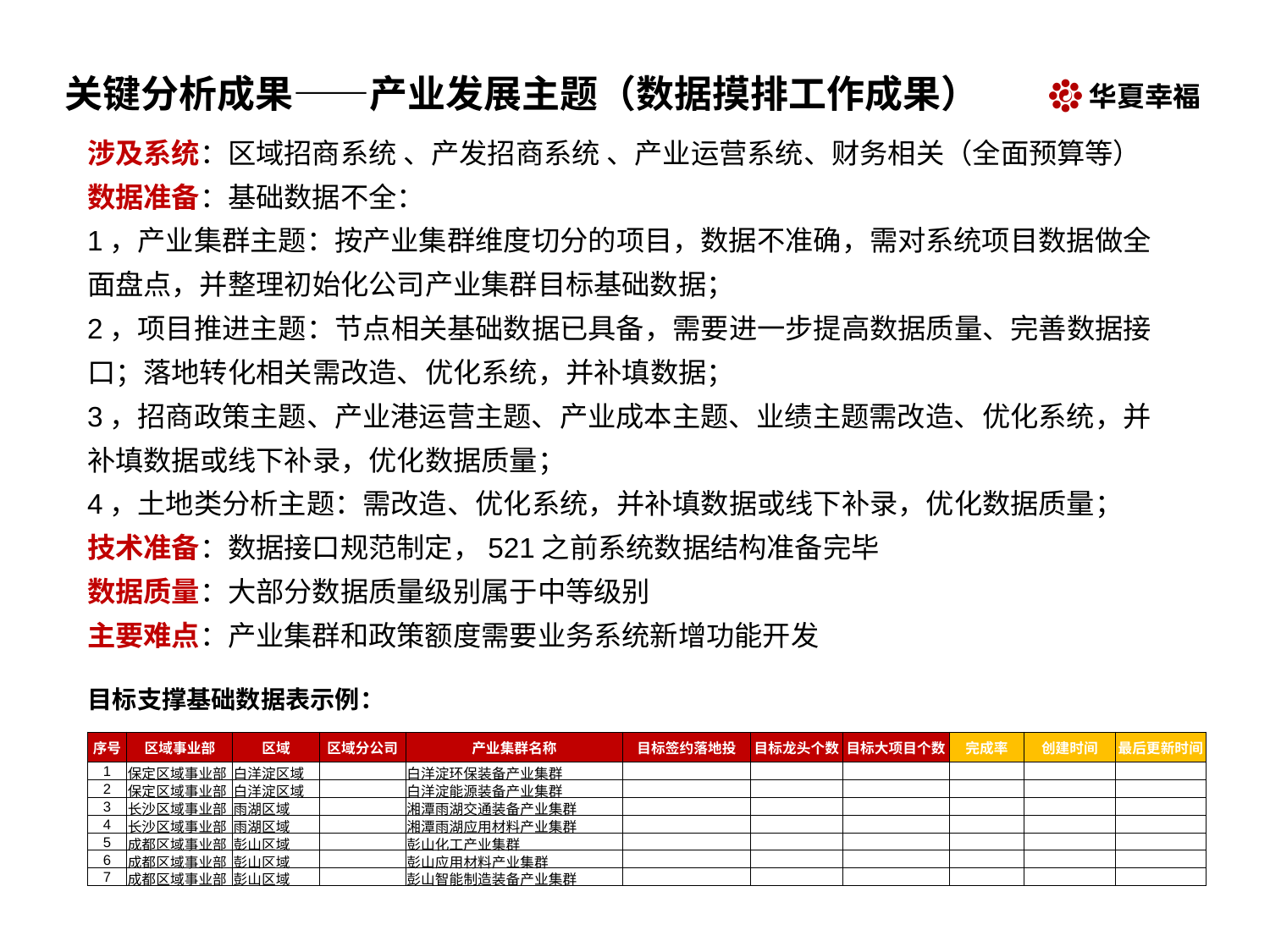

# 关键分析成果——产业发展主题（数据摸排工作成果）
涉及系统：区域招商系统 、产发招商系统 、产业运营系统、财务相关（全面预算等）
数据准备：基础数据不全：
1，产业集群主题：按产业集群维度切分的项目，数据不准确，需对系统项目数据做全面盘点，并整理初始化公司产业集群目标基础数据；
2，项目推进主题：节点相关基础数据已具备，需要进一步提高数据质量、完善数据接口；落地转化相关需改造、优化系统，并补填数据；
3，招商政策主题、产业港运营主题、产业成本主题、业绩主题需改造、优化系统，并补填数据或线下补录，优化数据质量；
4，土地类分析主题：需改造、优化系统，并补填数据或线下补录，优化数据质量；
技术准备：数据接口规范制定，521之前系统数据结构准备完毕
数据质量：大部分数据质量级别属于中等级别
主要难点：产业集群和政策额度需要业务系统新增功能开发
目标支撑基础数据表示例：
| 序号 | 区域事业部 | 区域 | 区域分公司 | 产业集群名称 | 目标签约落地投 | 目标龙头个数 | 目标大项目个数 | 完成率 | 创建时间 | 最后更新时间 |
| --- | --- | --- | --- | --- | --- | --- | --- | --- | --- | --- |
| 1 | 保定区域事业部 | 白洋淀区域 |  | 白洋淀环保装备产业集群 |  |  |  |  |  |  |
| 2 | 保定区域事业部 | 白洋淀区域 |  | 白洋淀能源装备产业集群 |  |  |  |  |  |  |
| 3 | 长沙区域事业部 | 雨湖区域 |  | 湘潭雨湖交通装备产业集群 |  |  |  |  |  |  |
| 4 | 长沙区域事业部 | 雨湖区域 |  | 湘潭雨湖应用材料产业集群 |  |  |  |  |  |  |
| 5 | 成都区域事业部 | 彭山区域 |  | 彭山化工产业集群 |  |  |  |  |  |  |
| 6 | 成都区域事业部 | 彭山区域 |  | 彭山应用材料产业集群 |  |  |  |  |  |  |
| 7 | 成都区域事业部 | 彭山区域 |  | 彭山智能制造装备产业集群 |  |  |  |  |  |  |